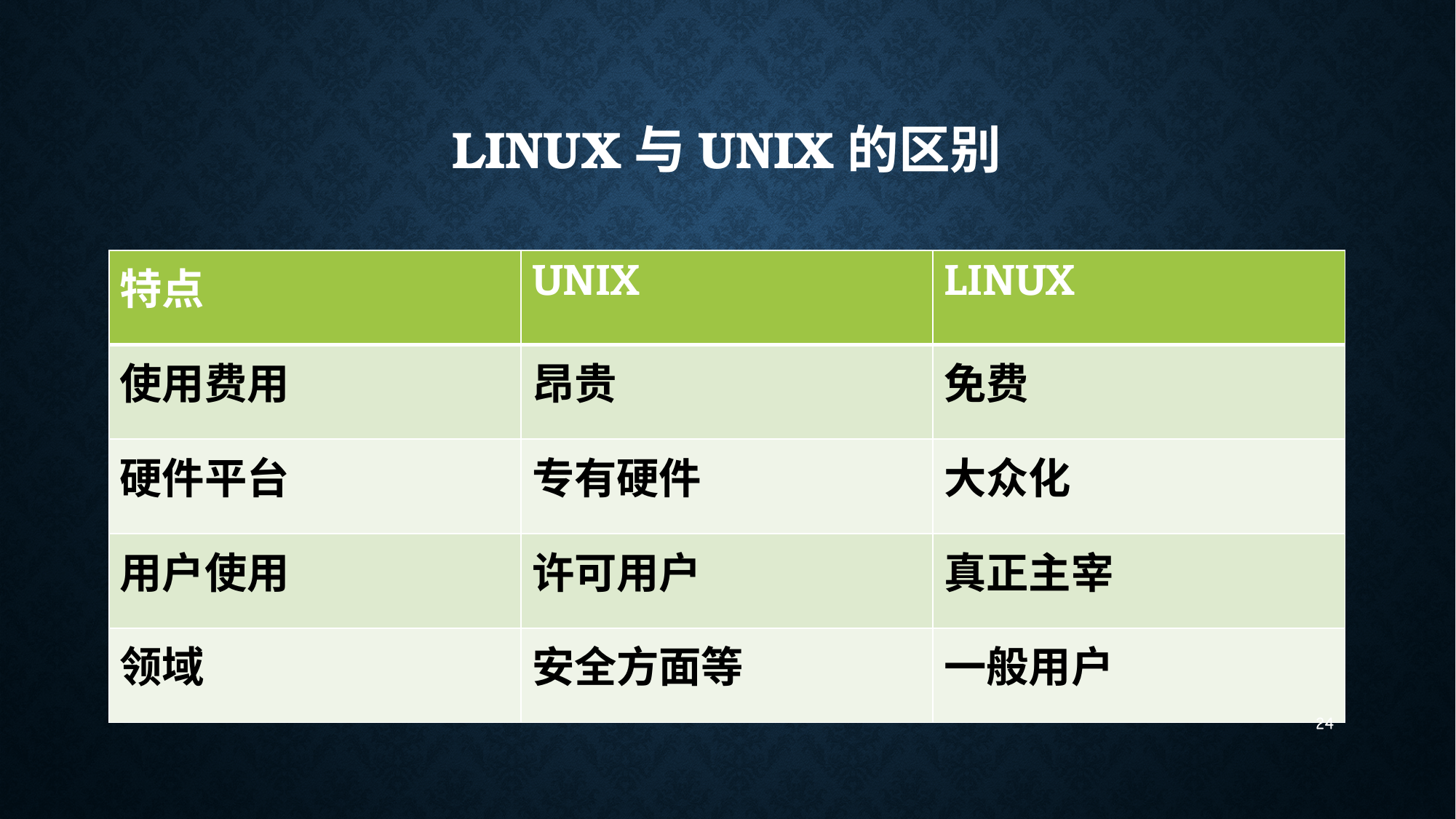

# linux与Unix的区别
| 特点 | UNIX | LINUX |
| --- | --- | --- |
| 使用费用 | 昂贵 | 免费 |
| 硬件平台 | 专有硬件 | 大众化 |
| 用户使用 | 许可用户 | 真正主宰 |
| 领域 | 安全方面等 | 一般用户 |
24